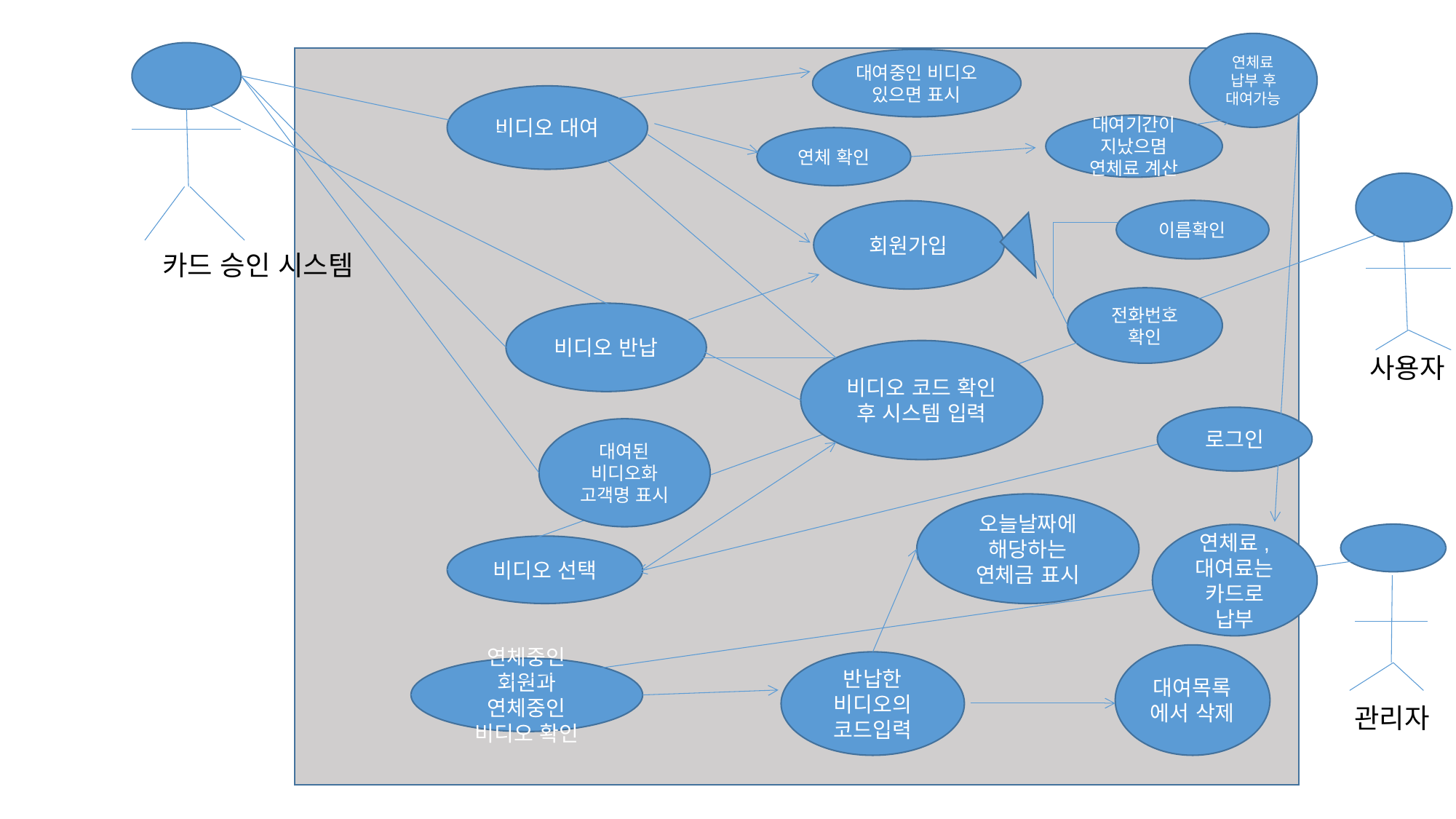

연체료 납부 후 대여가능

대여중인 비디오 있으면 표시
비디오 대여
대여기간이 지났으몀 연체료 계산
연체 확인

이름확인
회원가입

카드 승인 시스템
전화번호 확인
비디오 반납
비디오 코드 확인 후 시스템 입력
사용자
로그인
대여된 비디오화 고객명 표시
오늘날짜에 해당하는 연체금 표시

연체료, 대여료는 카드로 납부
비디오 선택
대여목록에서 삭제
반납한 비디오의 코드입력
연체중인 회원과 연체중인 비디오 확인
관리자